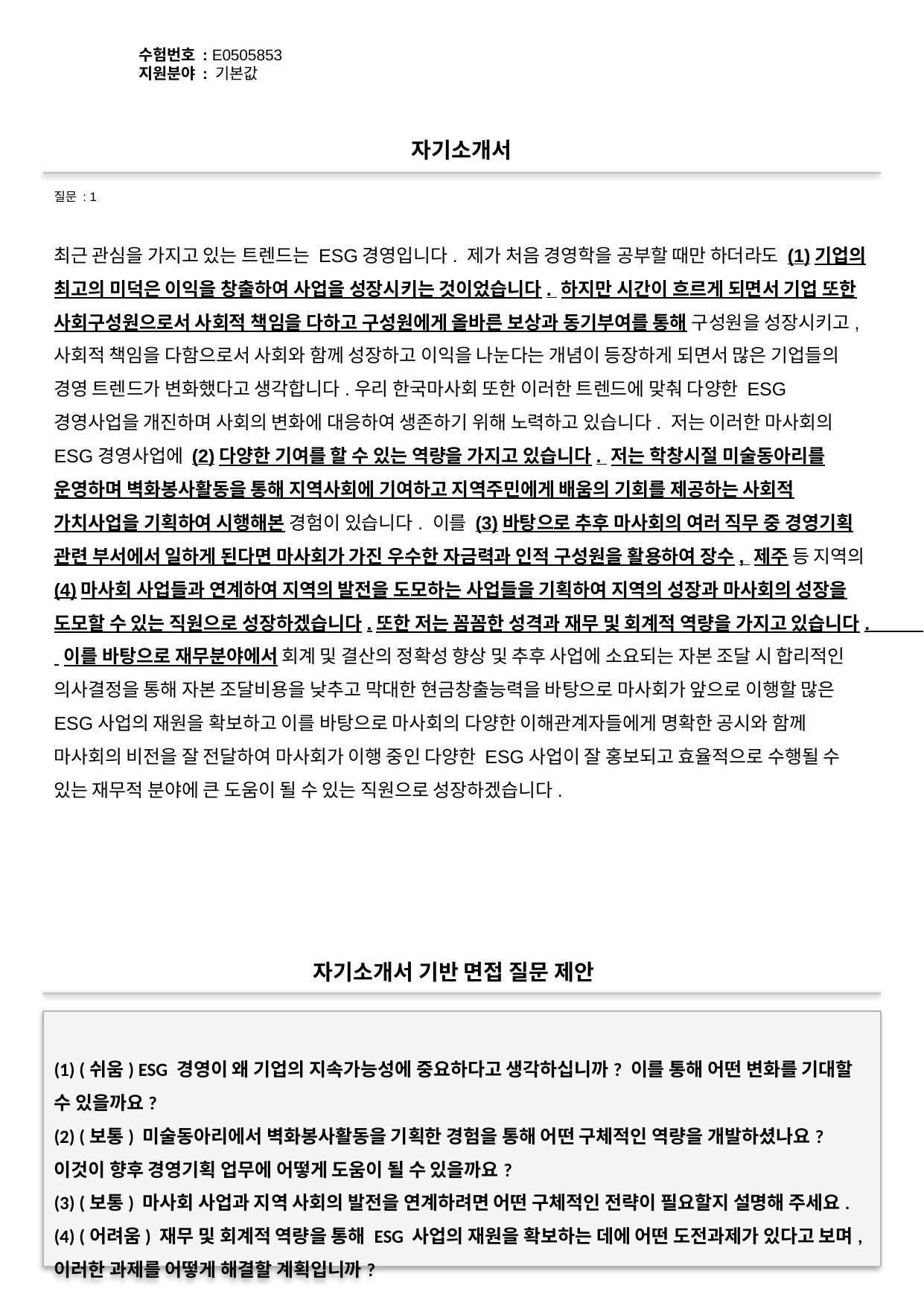

수험번호 : E0505853
지원분야 : 기본값
#

자기소개서

질문 : 1

최근 관심을 가지고 있는 트렌드는 ESG경영입니다. 제가 처음 경영학을 공부할 때만 하더라도 (1)기업의 최고의 미덕은 이익을 창출하여 사업을 성장시키는 것이었습니다. 하지만 시간이 흐르게 되면서 기업 또한 사회구성원으로서 사회적 책임을 다하고 구성원에게 올바른 보상과 동기부여를 통해 구성원을 성장시키고, 사회적 책임을 다함으로서 사회와 함께 성장하고 이익을 나눈다는 개념이 등장하게 되면서 많은 기업들의 경영 트렌드가 변화했다고 생각합니다.우리 한국마사회 또한 이러한 트렌드에 맞춰 다양한 ESG경영사업을 개진하며 사회의 변화에 대응하여 생존하기 위해 노력하고 있습니다. 저는 이러한 마사회의 ESG경영사업에 (2)다양한 기여를 할 수 있는 역량을 가지고 있습니다. 저는 학창시절 미술동아리를 운영하며 벽화봉사활동을 통해 지역사회에 기여하고 지역주민에게 배움의 기회를 제공하는 사회적 가치사업을 기획하여 시행해본 경험이 있습니다. 이를 (3)바탕으로 추후 마사회의 여러 직무 중 경영기획 관련 부서에서 일하게 된다면 마사회가 가진 우수한 자금력과 인적 구성원을 활용하여 장수, 제주 등 지역의 (4)마사회 사업들과 연계하여 지역의 발전을 도모하는 사업들을 기획하여 지역의 성장과 마사회의 성장을 도모할 수 있는 직원으로 성장하겠습니다.또한 저는 꼼꼼한 성격과 재무 및 회계적 역량을 가지고 있습니다. 이를 바탕으로 재무분야에서 회계 및 결산의 정확성 향상 및 추후 사업에 소요되는 자본 조달 시 합리적인 의사결정을 통해 자본 조달비용을 낮추고 막대한 현금창출능력을 바탕으로 마사회가 앞으로 이행할 많은 ESG사업의 재원을 확보하고 이를 바탕으로 마사회의 다양한 이해관계자들에게 명확한 공시와 함께 마사회의 비전을 잘 전달하여 마사회가 이행 중인 다양한 ESG사업이 잘 홍보되고 효율적으로 수행될 수 있는 재무적 분야에 큰 도움이 될 수 있는 직원으로 성장하겠습니다.

자기소개서 기반 면접 질문 제안

(1) (쉬움) ESG 경영이 왜 기업의 지속가능성에 중요하다고 생각하십니까? 이를 통해 어떤 변화를 기대할 수 있을까요?
(2) (보통) 미술동아리에서 벽화봉사활동을 기획한 경험을 통해 어떤 구체적인 역량을 개발하셨나요? 이것이 향후 경영기획 업무에 어떻게 도움이 될 수 있을까요?
(3) (보통) 마사회 사업과 지역 사회의 발전을 연계하려면 어떤 구체적인 전략이 필요할지 설명해 주세요.
(4) (어려움) 재무 및 회계적 역량을 통해 ESG 사업의 재원을 확보하는 데에 어떤 도전과제가 있다고 보며, 이러한 과제를 어떻게 해결할 계획입니까?